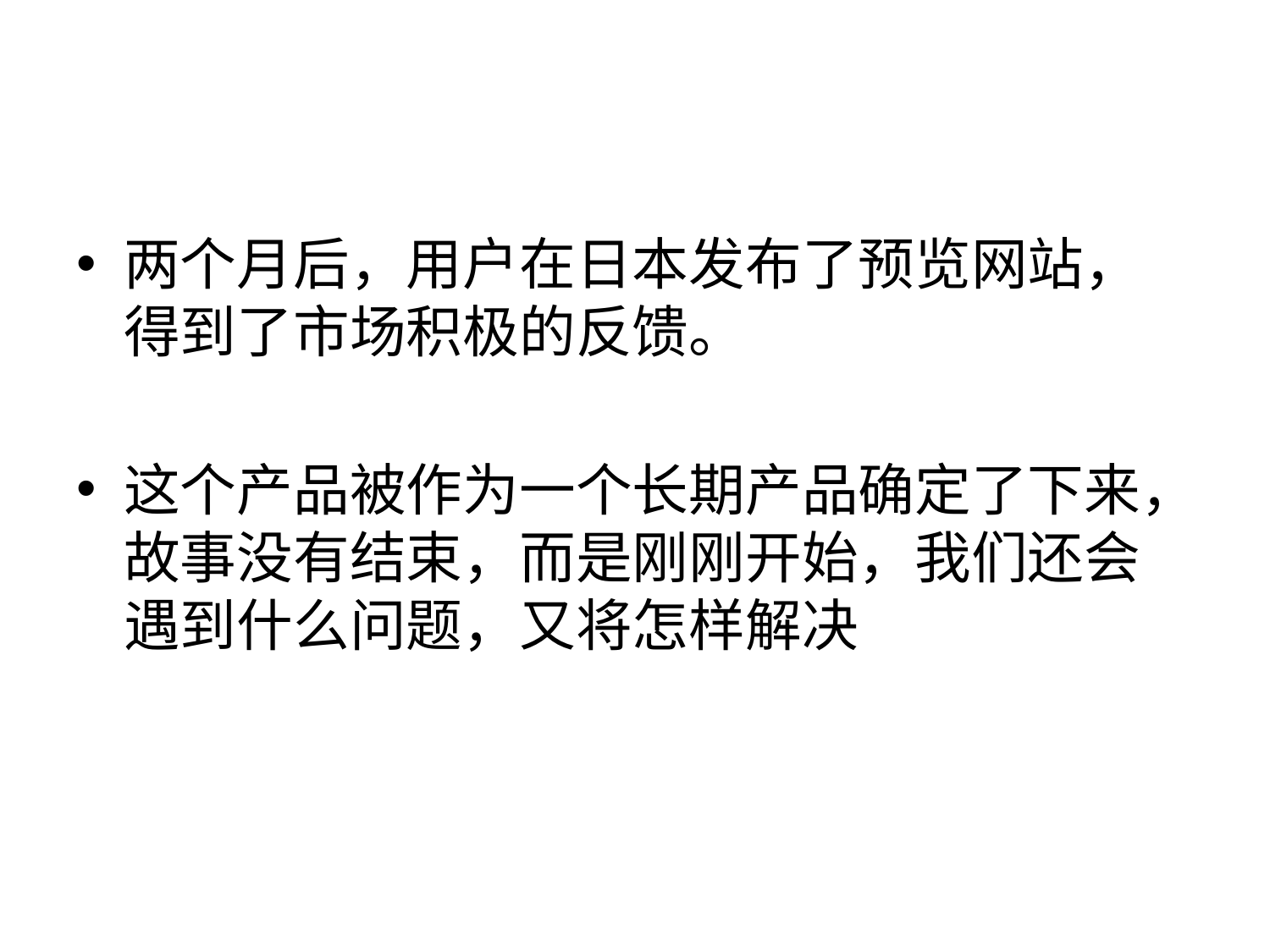

#
两个月后，用户在日本发布了预览网站，得到了市场积极的反馈。

这个产品被作为一个长期产品确定了下来，故事没有结束，而是刚刚开始，我们还会遇到什么问题，又将怎样解决